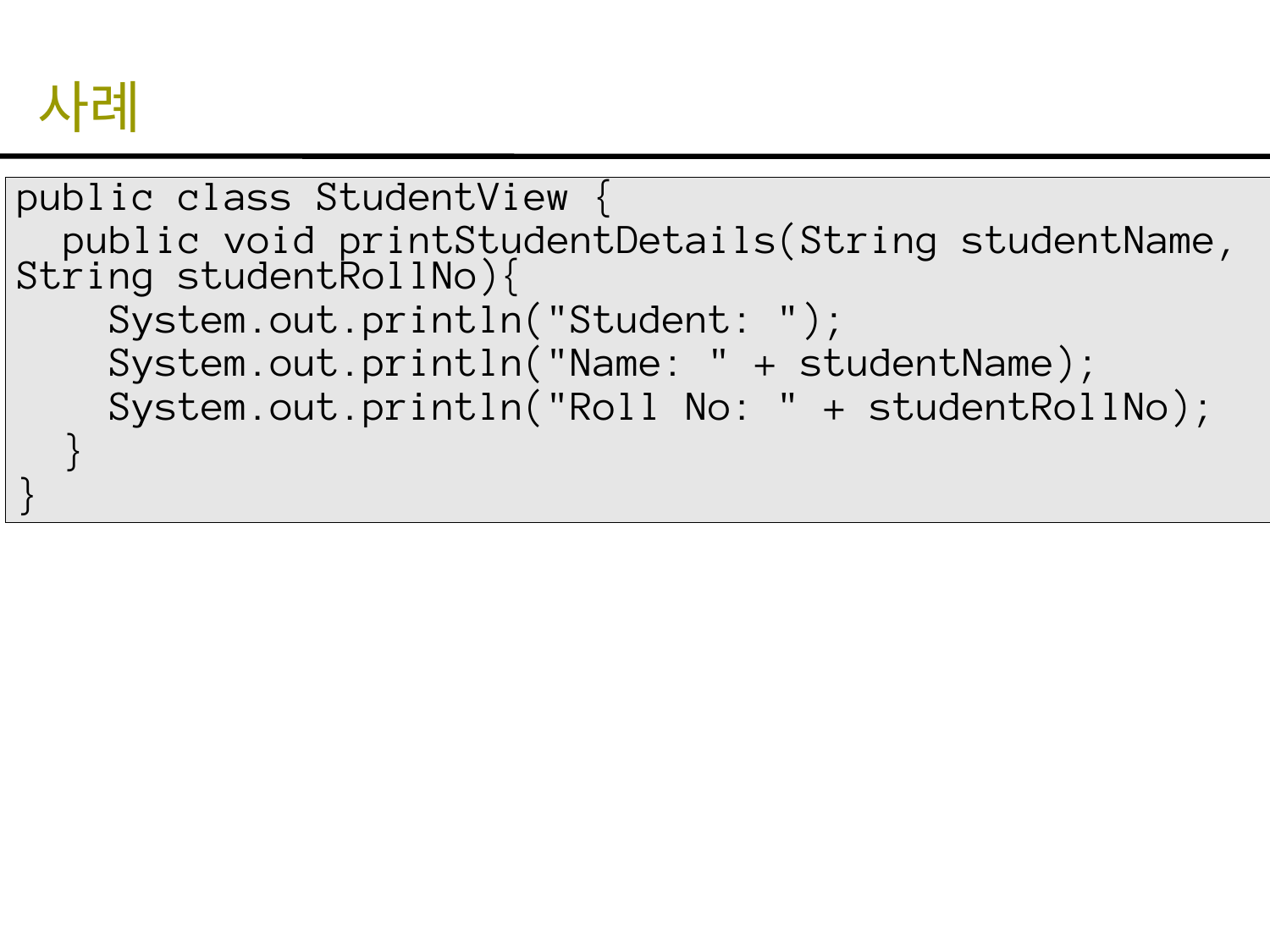

# 사례

public class StudentView {
  public void printStudentDetails(String studentName, String studentRollNo){
    System.out.println("Student: ");
    System.out.println("Name: " + studentName);
    System.out.println("Roll No: " + studentRollNo);
  }
}